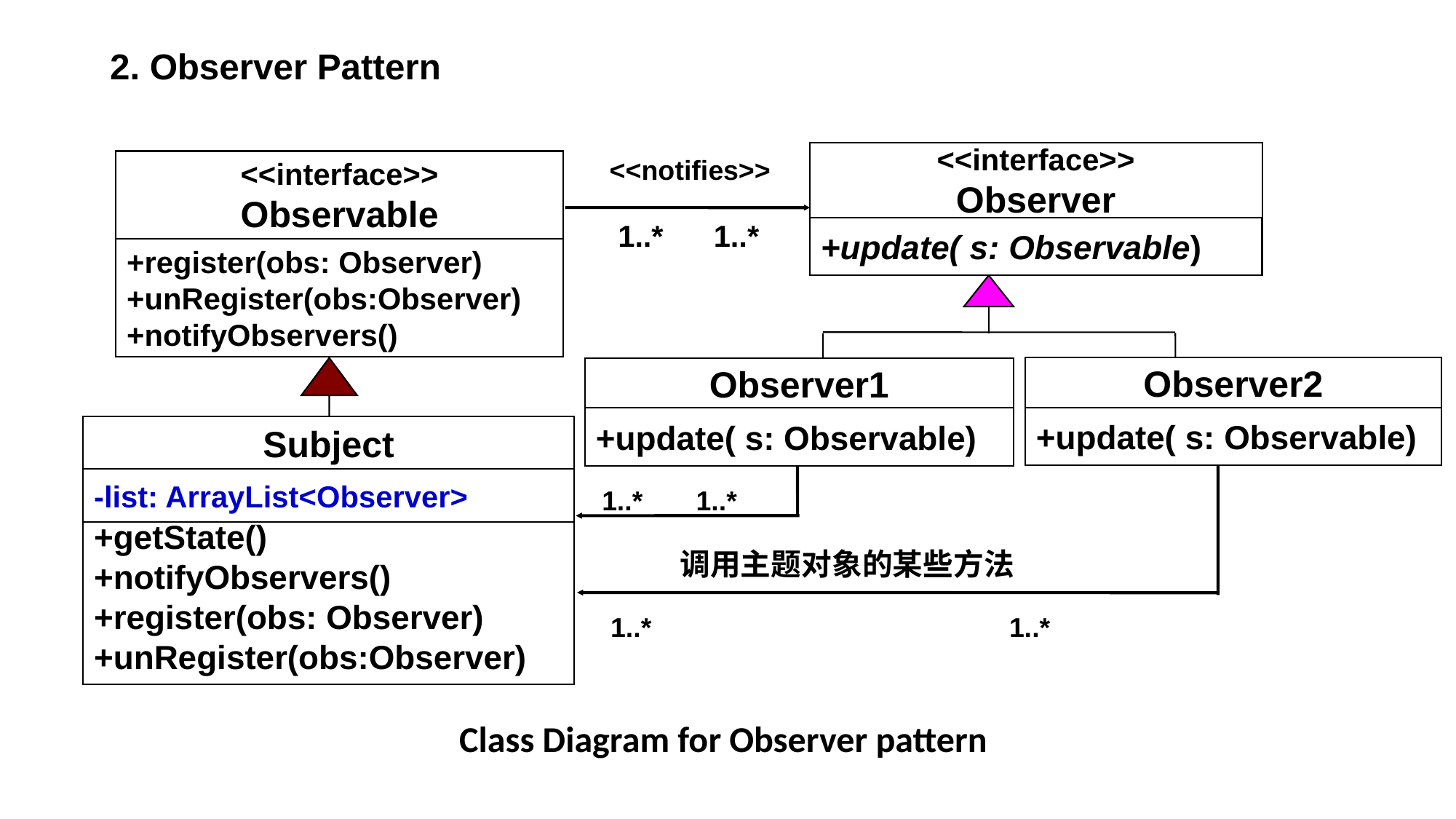

# 2. Observer Pattern
<<interface>>
Observer
+update( s: Observable)
<<notifies>>
<<interface>>
Observable
+register(obs: Observer)
+unRegister(obs:Observer)
+notifyObservers()

Subject
-list: ArrayList<Observer>
+getState()
+notifyObservers()
+register(obs: Observer)
+unRegister(obs:Observer)

1..*      1..*

Observer2
+update( s: Observable)
Observer1
+update( s: Observable)

1..*       1..*

调用主题对象的某些方法

1..*                                               1..*
Class Diagram for Observer pattern